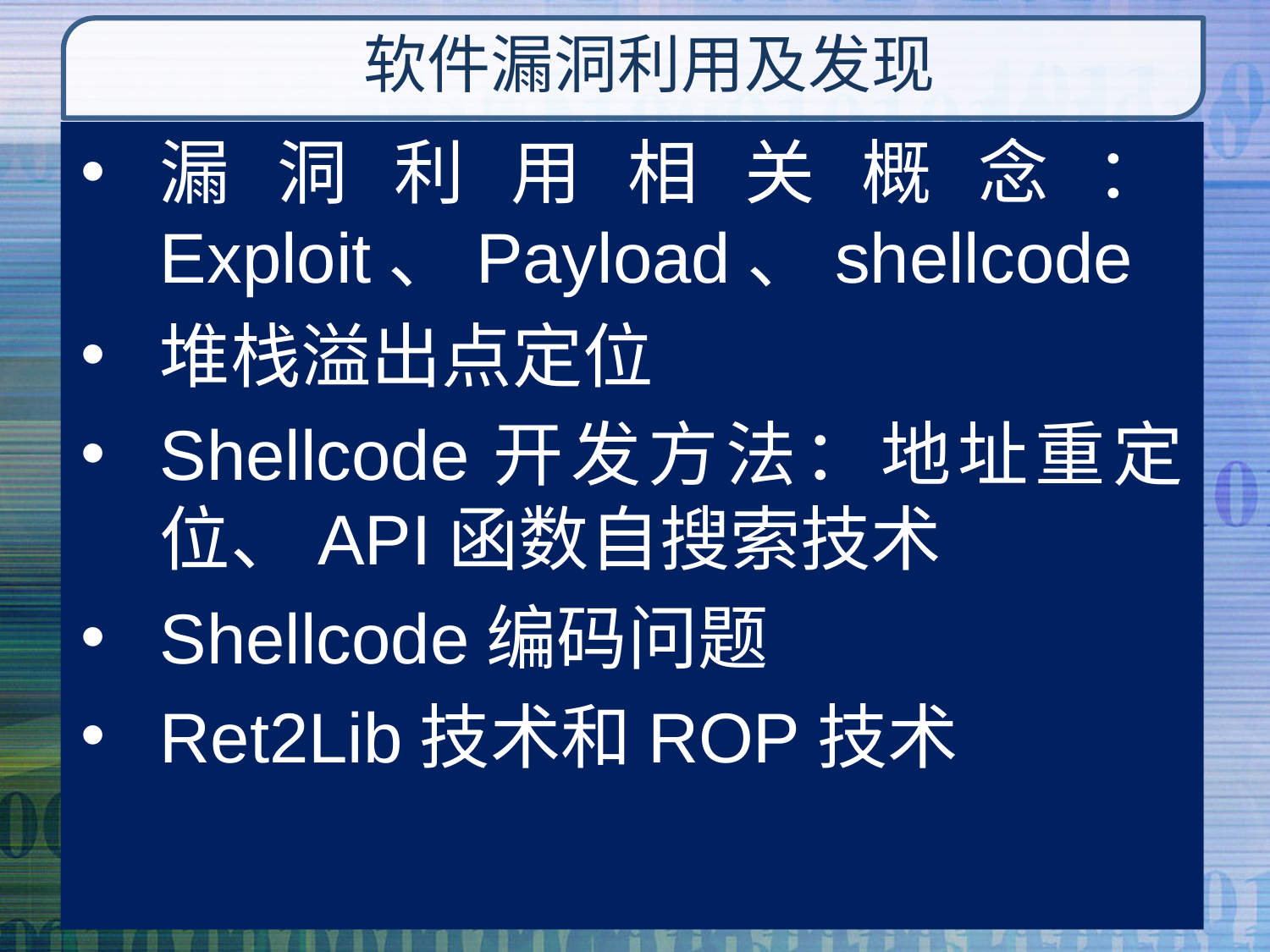

# 软件漏洞利用及发现
漏洞利用相关概念：Exploit、Payload、shellcode
堆栈溢出点定位
Shellcode开发方法：地址重定位、API函数自搜索技术
Shellcode编码问题
Ret2Lib技术和ROP技术